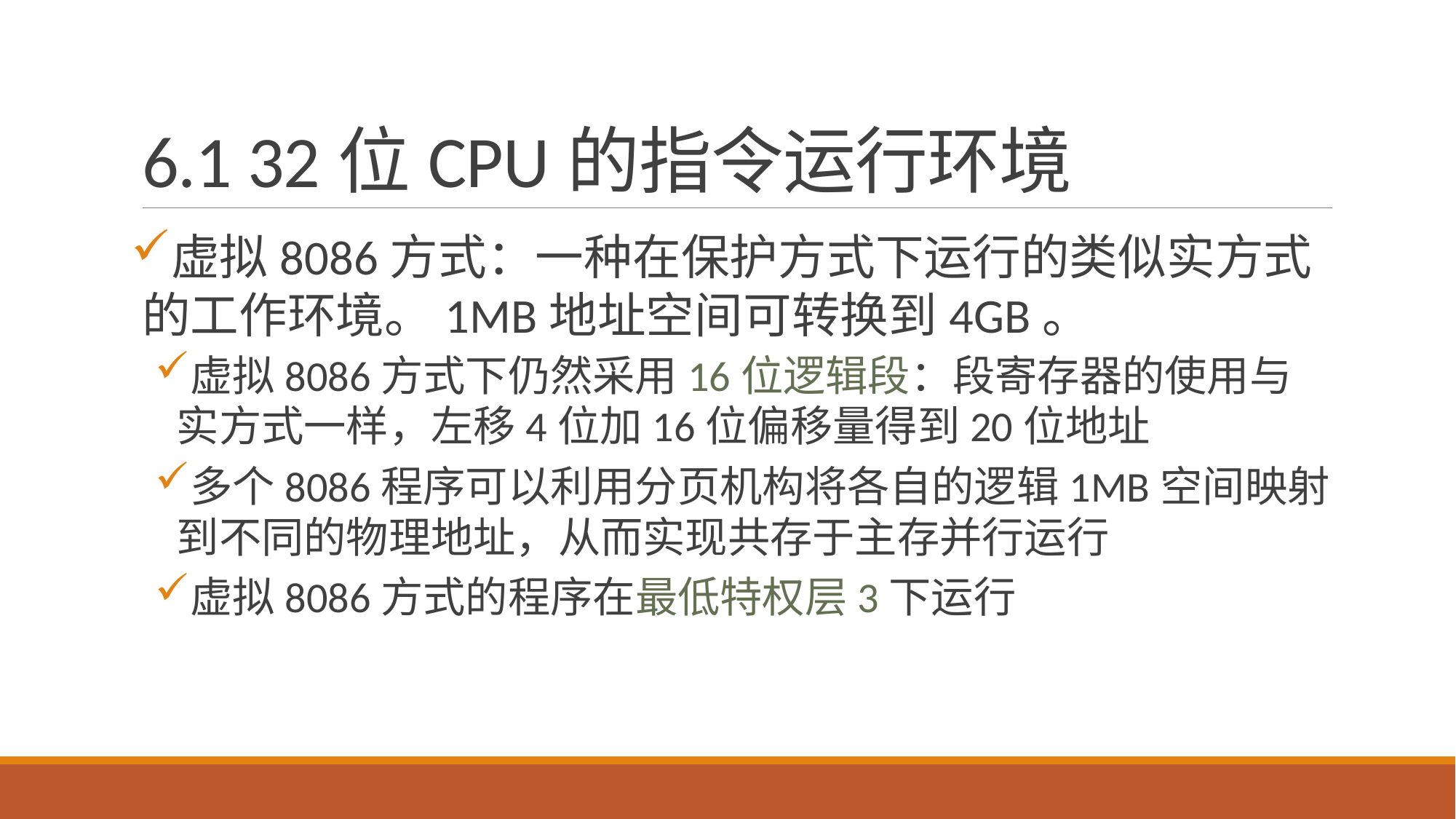

# 6.1 32位CPU的指令运行环境
虚拟8086方式：一种在保护方式下运行的类似实方式的工作环境。1MB地址空间可转换到4GB。
虚拟8086方式下仍然采用16位逻辑段：段寄存器的使用与实方式一样，左移4位加16位偏移量得到20位地址
多个8086程序可以利用分页机构将各自的逻辑1MB空间映射到不同的物理地址，从而实现共存于主存并行运行
虚拟8086方式的程序在最低特权层3下运行